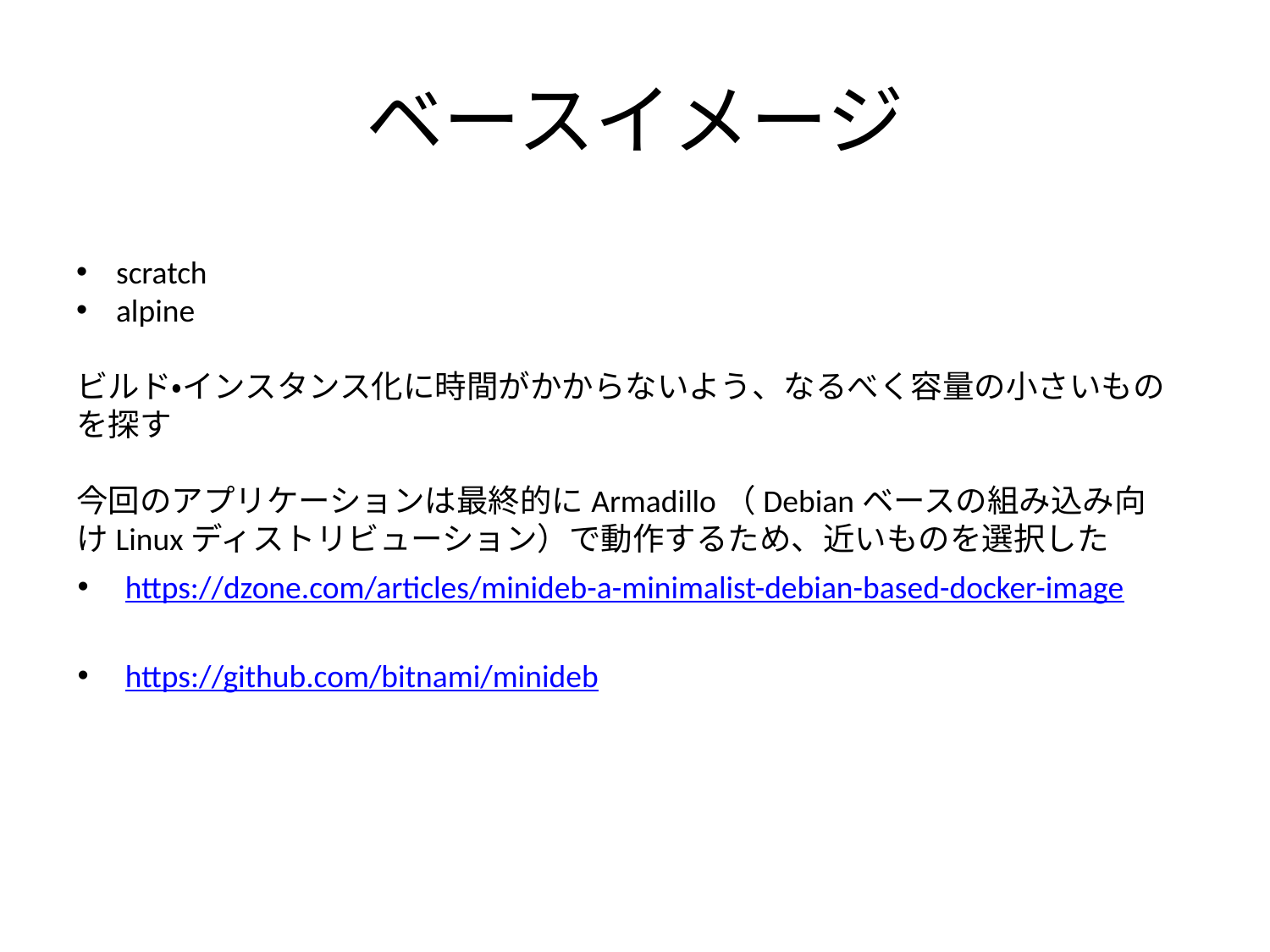

# ベースイメージ
scratch
alpine

ビルド・インスタンス化に時間がかからないよう、なるべく容量の小さいものを探す

今回のアプリケーションは最終的にArmadillo（Debianベースの組み込み向けLinuxディストリビューション）で動作するため、近いものを選択した
https://dzone.com/articles/minideb-a-minimalist-debian-based-docker-image

https://github.com/bitnami/minideb